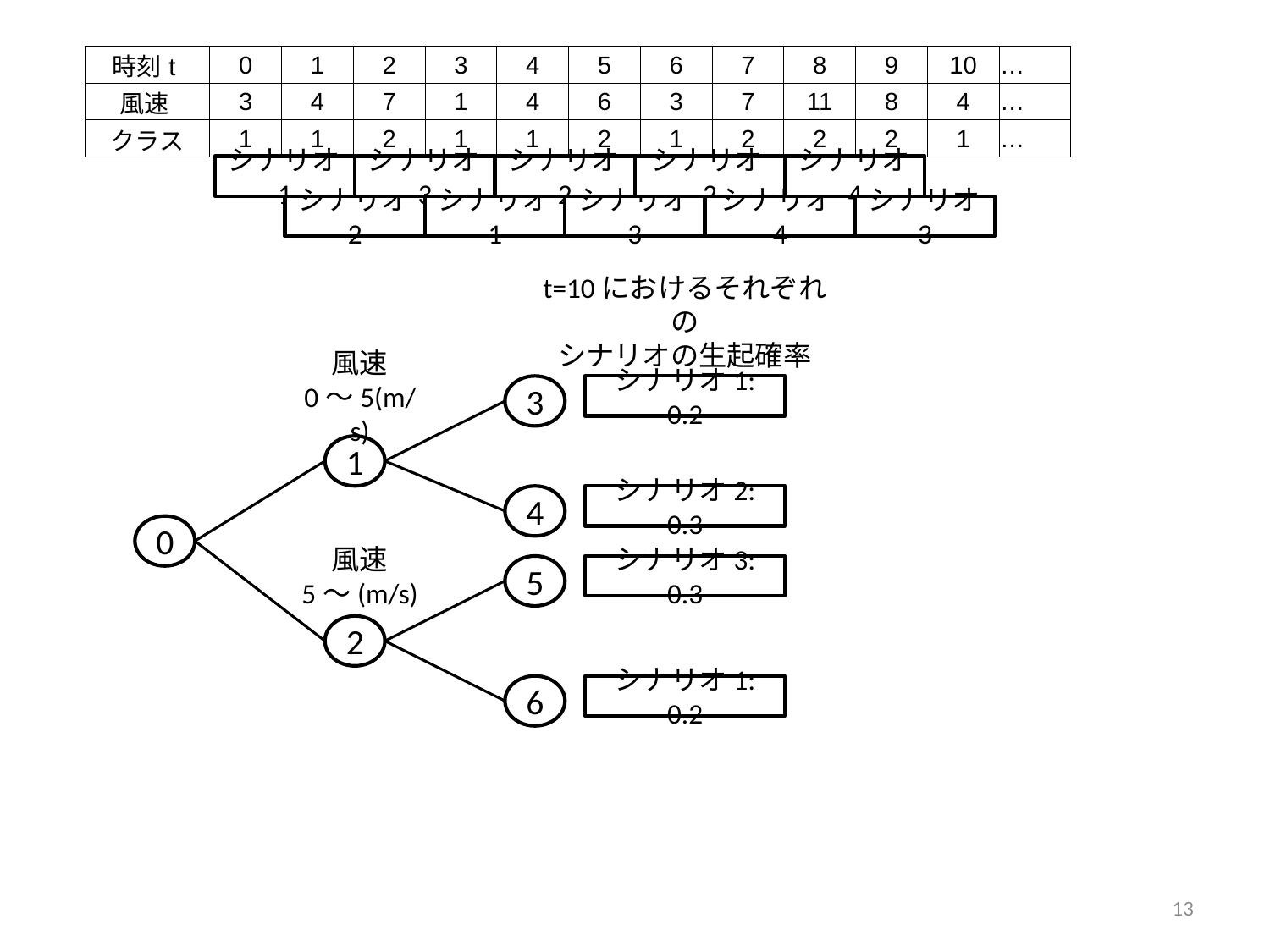

| 時刻t | 0 | 1 | 2 | 3 | 4 | 5 | 6 | 7 | 8 | 9 | 10 | … |
| --- | --- | --- | --- | --- | --- | --- | --- | --- | --- | --- | --- | --- |
| 風速 | 3 | 4 | 7 | 1 | 4 | 6 | 3 | 7 | 11 | 8 | 4 | … |
| クラス | 1 | 1 | 2 | 1 | 1 | 2 | 1 | 2 | 2 | 2 | 1 | … |
シナリオ1
シナリオ3
シナリオ2
シナリオ2
シナリオ4
シナリオ2
シナリオ1
シナリオ3
シナリオ4
シナリオ3
t=10におけるそれぞれの
シナリオの生起確率
風速
0～5(m/s)
3
シナリオ1: 0.2
1
4
シナリオ2: 0.3
0
風速
5～(m/s)
5
シナリオ3: 0.3
2
6
シナリオ1: 0.2
13